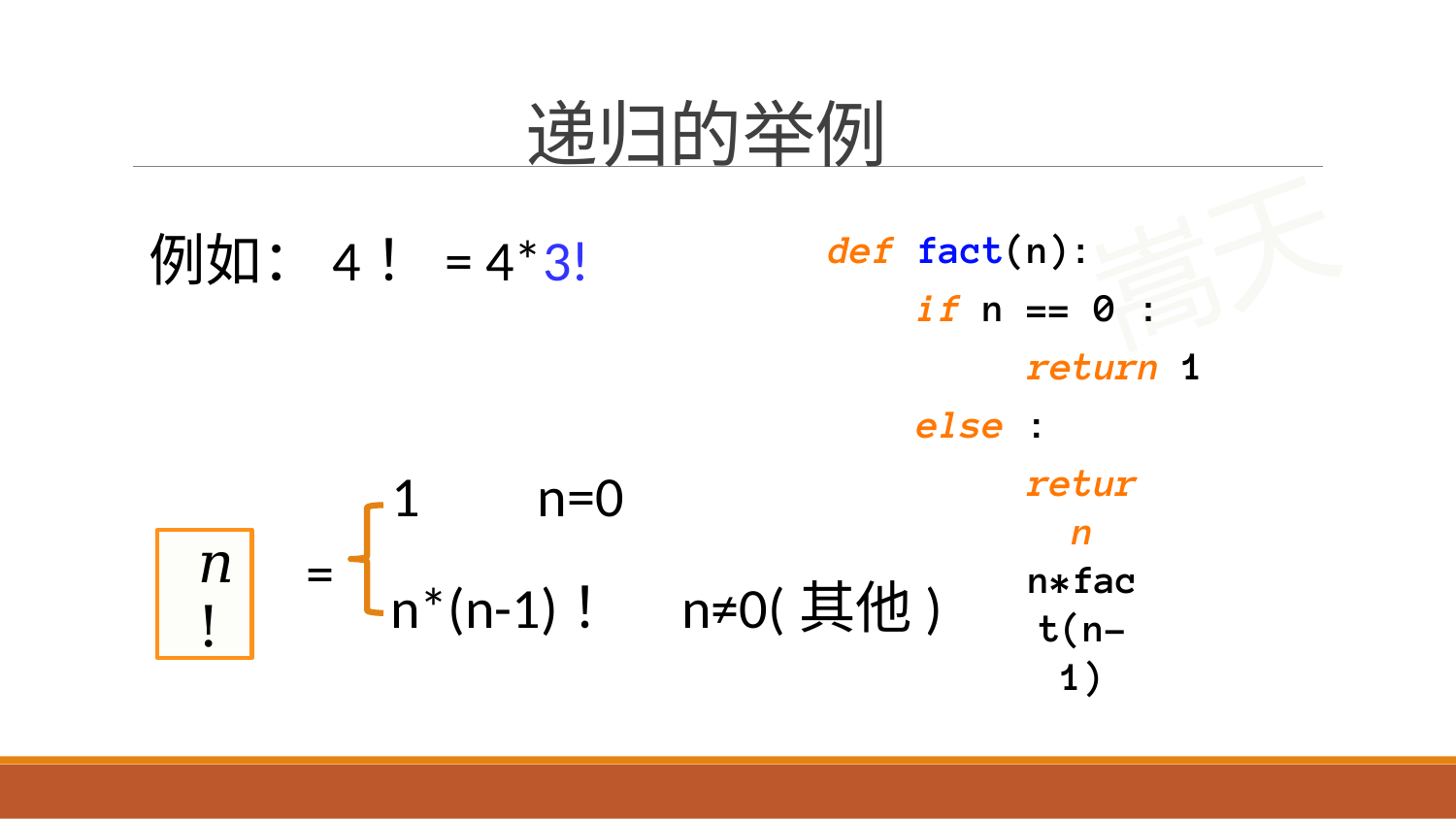

# 递归的举例

def fact(n):
if n ==	0	:
return 1
else :
return n*fact(n-1)
例如：4！= 4*3!
1	n=0

𝑛!
=
n*(n-1)！	n≠0(其他)